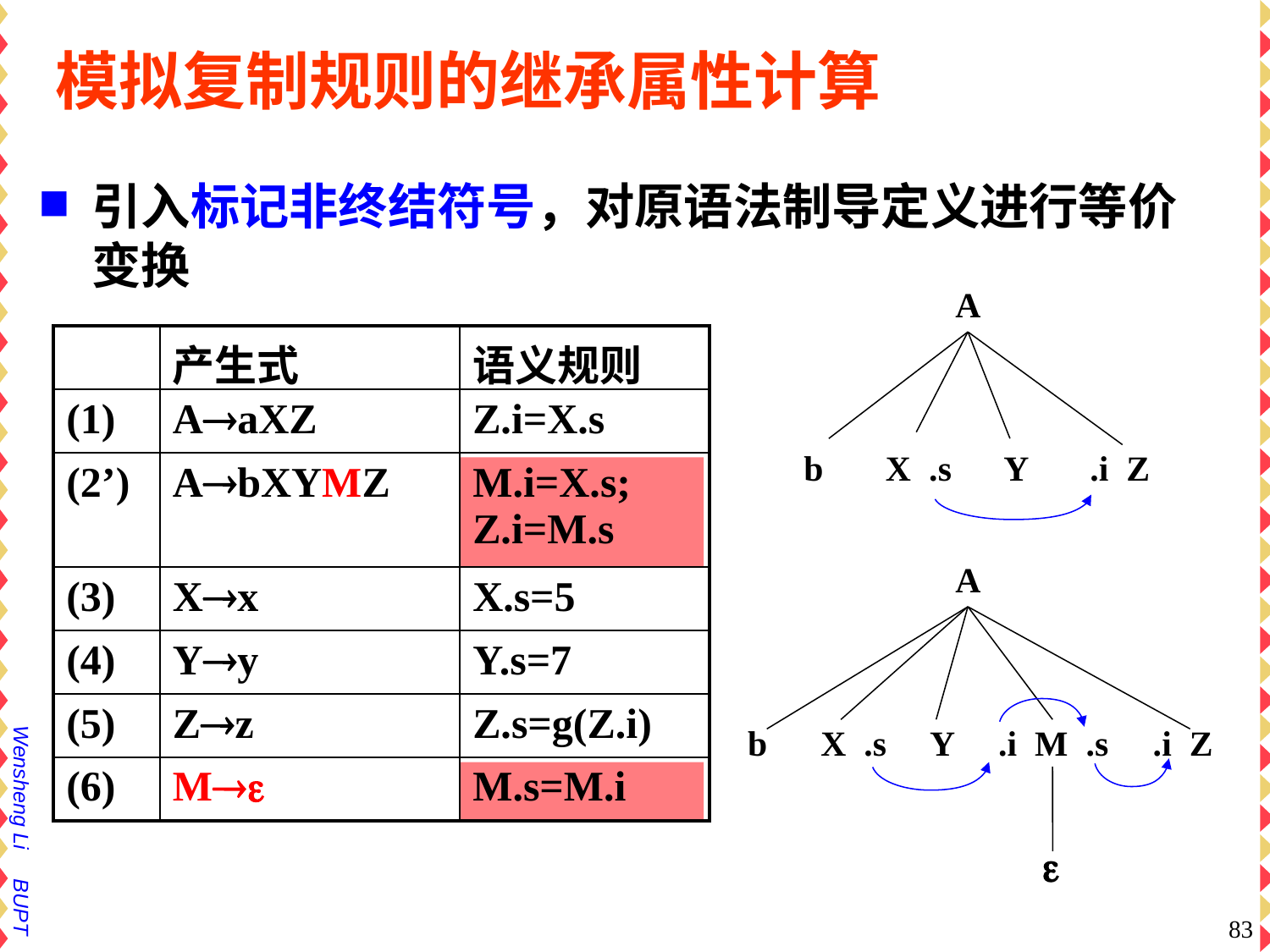

# 模拟复制规则的继承属性计算
引入标记非终结符号，对原语法制导定义进行等价变换
A

b       X  .s      Y       .i  Z
|  | 产生式 | 语义规则 |
| --- | --- | --- |
| (1) | A→aXZ | Z.i=X.s |
| (2’) | A→bXYMZ | M.i=X.s; Z.i=M.s |
| (3) | X→x | X.s=5 |
| (4) | Y→y | Y.s=7 |
| (5) | Z→z | Z.s=g(Z.i) |
| (6) | M→ε | M.s=M.i |

A

b      X  .s     Y     .i  M  .s     .i  Z

ε

83